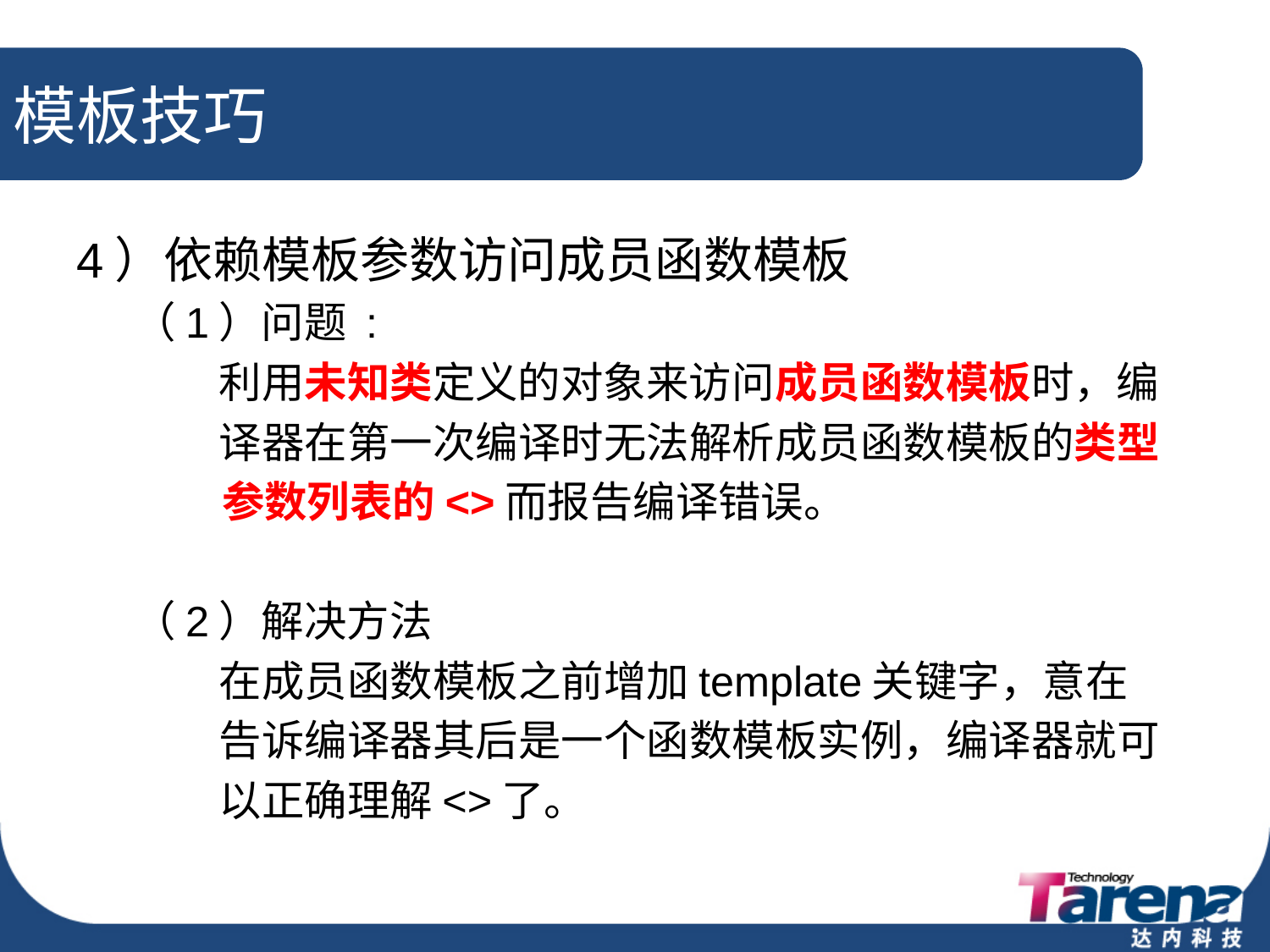

# 模板技巧
4）依赖模板参数访问成员函数模板
     （1）问题 :
              利用未知类定义的对象来访问成员函数模板时，编
              译器在第一次编译时无法解析成员函数模板的类型
              参数列表的<>而报告编译错误。

     （2）解决方法
              在成员函数模板之前增加template关键字，意在
              告诉编译器其后是一个函数模板实例，编译器就可
              以正确理解<>了。